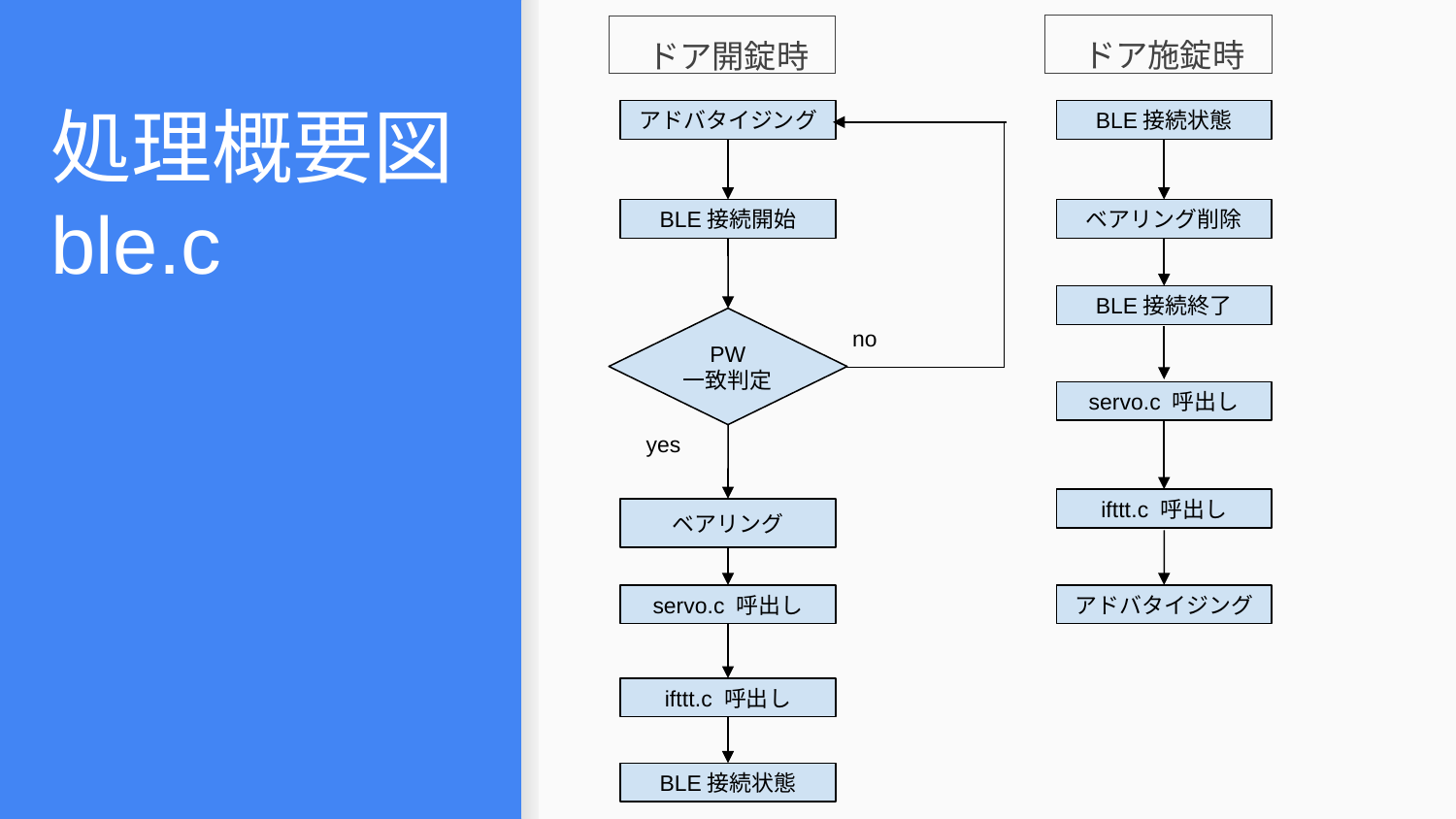

ドア施錠時
ドア開錠時
BLE接続状態
アドバタイジング
# 処理概要図 ble.c
ベアリング削除
BLE接続開始
BLE接続終了
PW
一致判定
no
servo.c 呼出し
yes
ifttt.c 呼出し
ベアリング
servo.c 呼出し
アドバタイジング
ifttt.c 呼出し
BLE接続状態